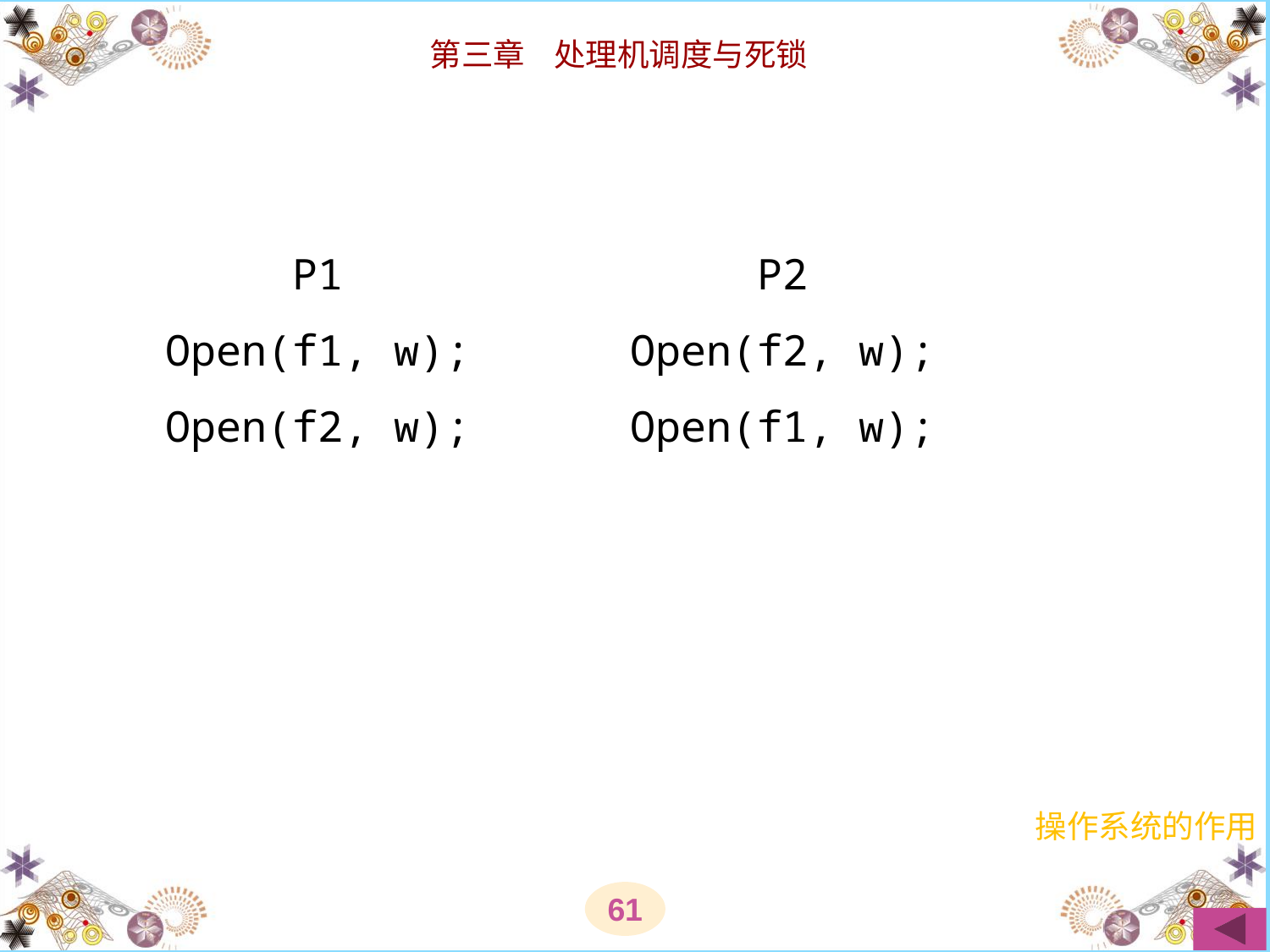

P1
Open(f1, w);
Open(f2, w);
P2
Open(f2, w);
Open(f1, w);
操作系统的作用